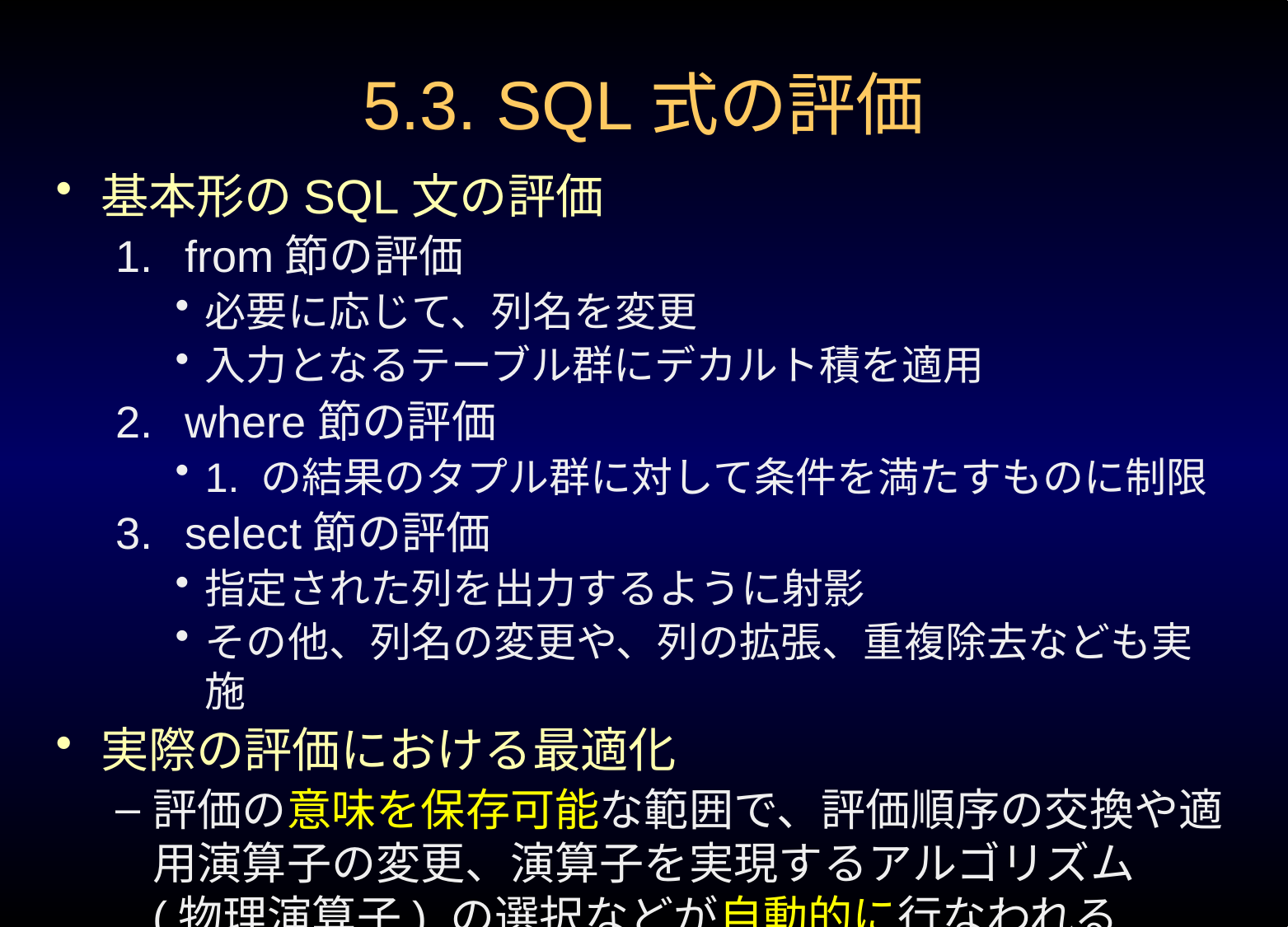

# 5.3. SQL式の評価
基本形のSQL文の評価
from節の評価
必要に応じて、列名を変更
入力となるテーブル群にデカルト積を適用
where節の評価
1. の結果のタプル群に対して条件を満たすものに制限
select節の評価
指定された列を出力するように射影
その他、列名の変更や、列の拡張、重複除去なども実施
実際の評価における最適化
評価の意味を保存可能な範囲で、評価順序の交換や適用演算子の変更、演算子を実現するアルゴリズム
(物理演算子) の選択などが自動的に行なわれる